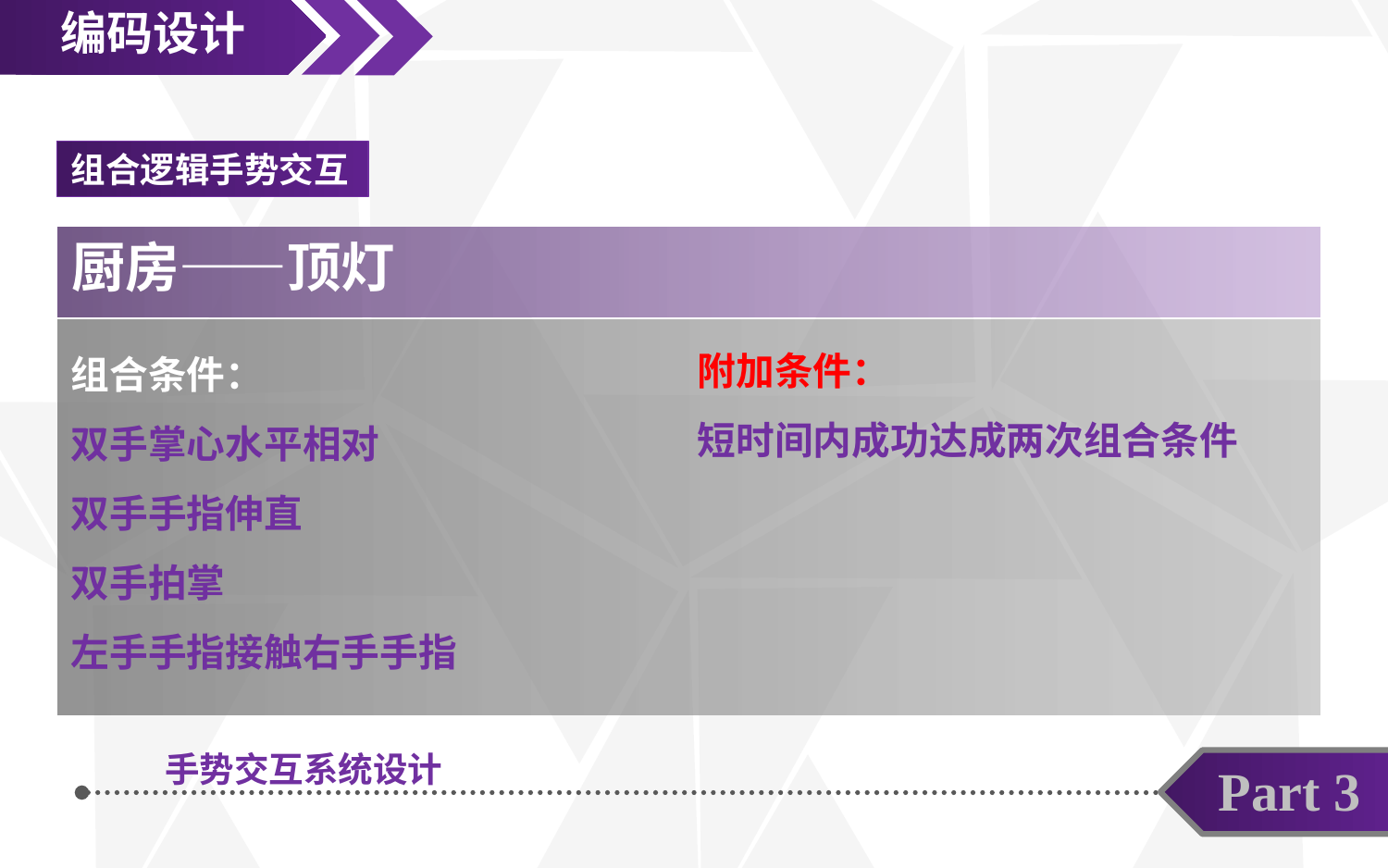

编码设计

组合逻辑手势交互
厨房——顶灯
附加条件：
短时间内成功达成两次组合条件

组合条件：
双手掌心水平相对
双手手指伸直
双手拍掌
左手手指接触右手手指
手势交互系统设计
Part 3